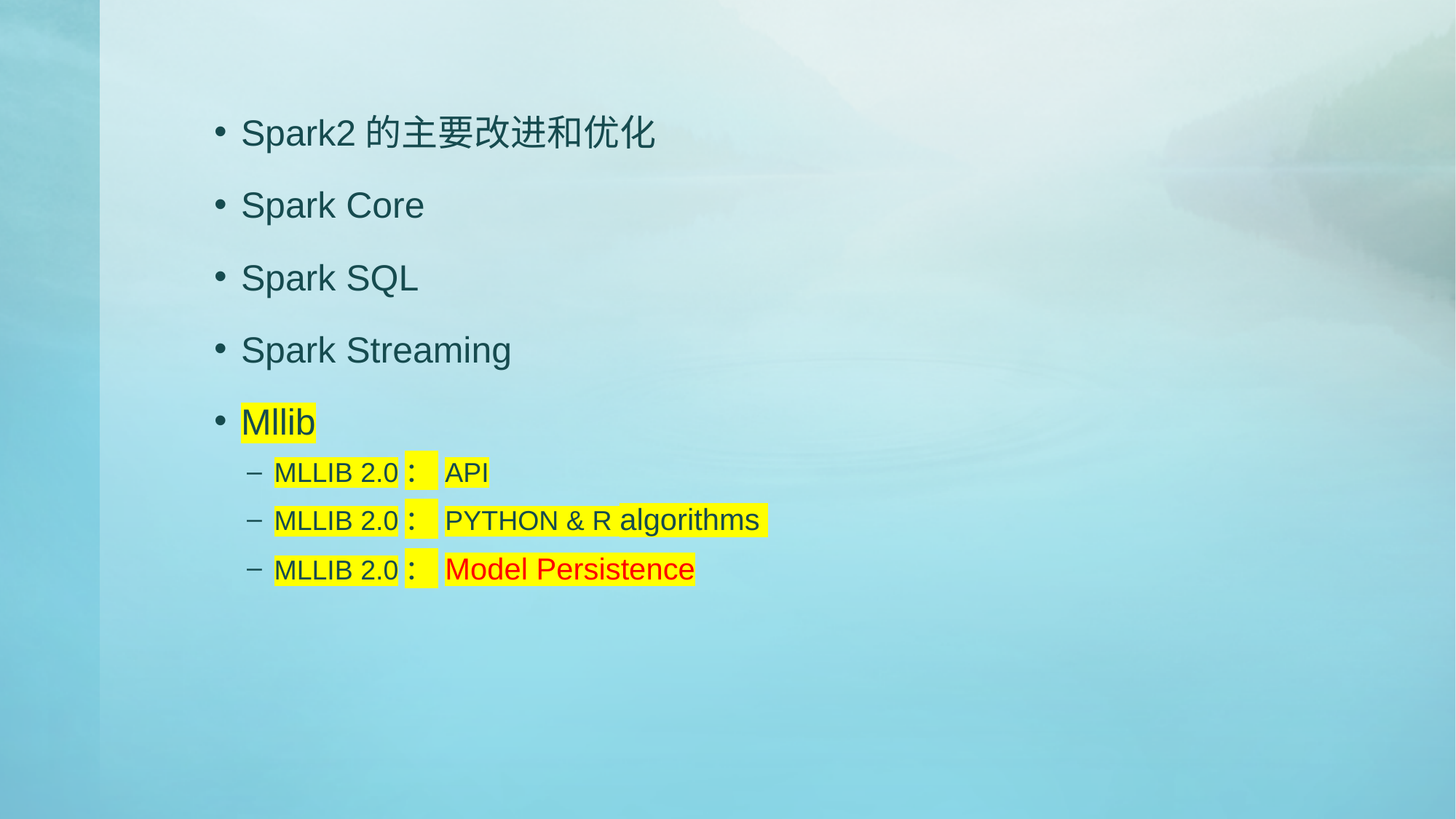

Spark2的主要改进和优化
Spark Core
Spark SQL
Spark Streaming
Mllib
MLLIB 2.0： API
MLLIB 2.0： PYTHON & R algorithms
MLLIB 2.0： Model Persistence